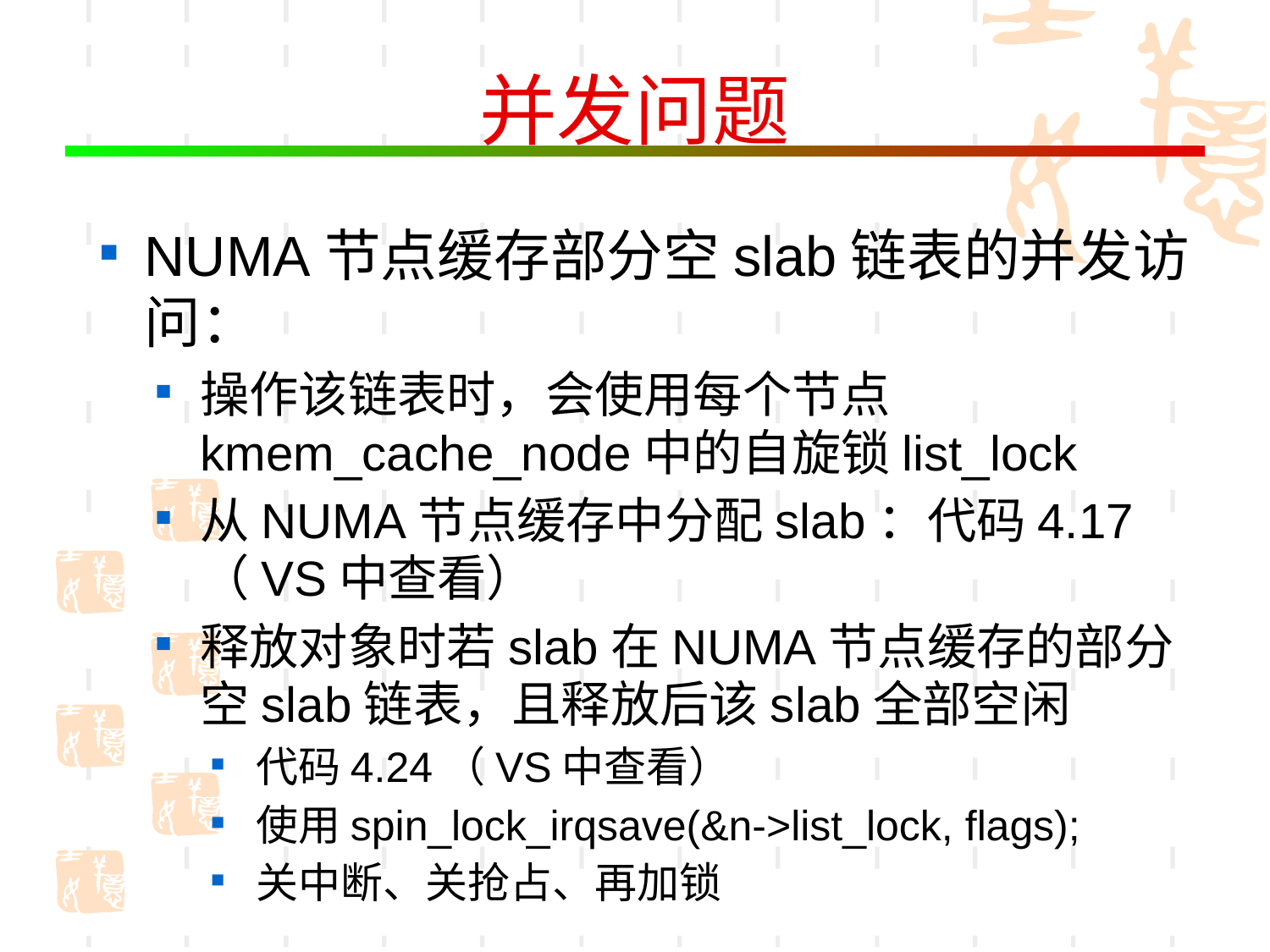

# 并发问题
NUMA节点缓存部分空slab链表的并发访问：
操作该链表时，会使用每个节点kmem_cache_node中的自旋锁list_lock
从NUMA节点缓存中分配slab：代码4.17（VS中查看）
释放对象时若slab在NUMA节点缓存的部分空slab链表，且释放后该slab全部空闲
代码4.24（VS中查看）
使用spin_lock_irqsave(&n->list_lock, flags);
关中断、关抢占、再加锁